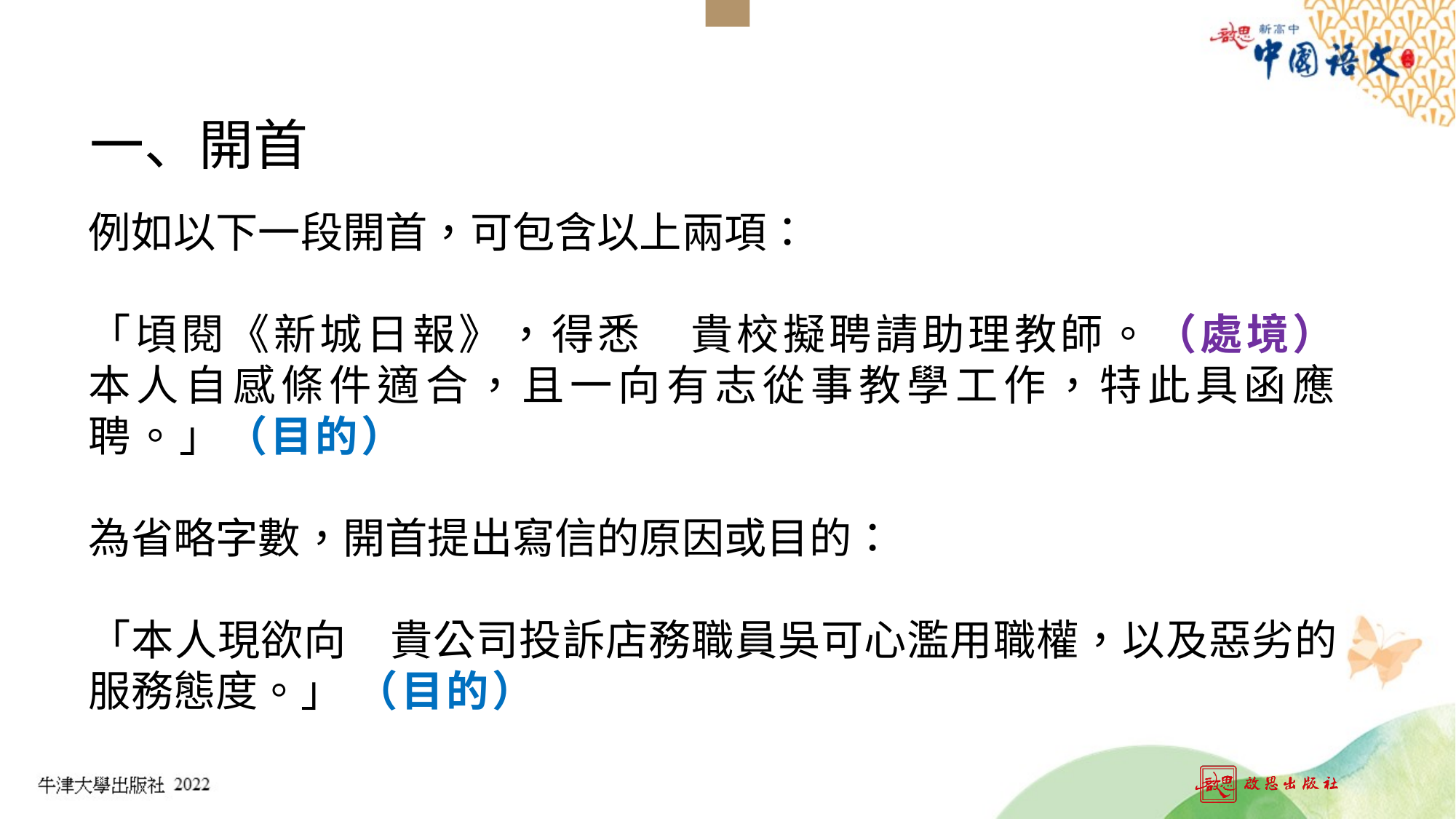

一、開首

例如以下一段開首，可包含以上兩項：

「頃閱《新城日報》，得悉　貴校擬聘請助理教師。（處境）本人自感條件適合，且一向有志從事教學工作，特此具函應聘。」（目的）

為省略字數，開首提出寫信的原因或目的：

「本人現欲向　貴公司投訴店務職員吳可心濫用職權，以及惡劣的服務態度。」 （目的）